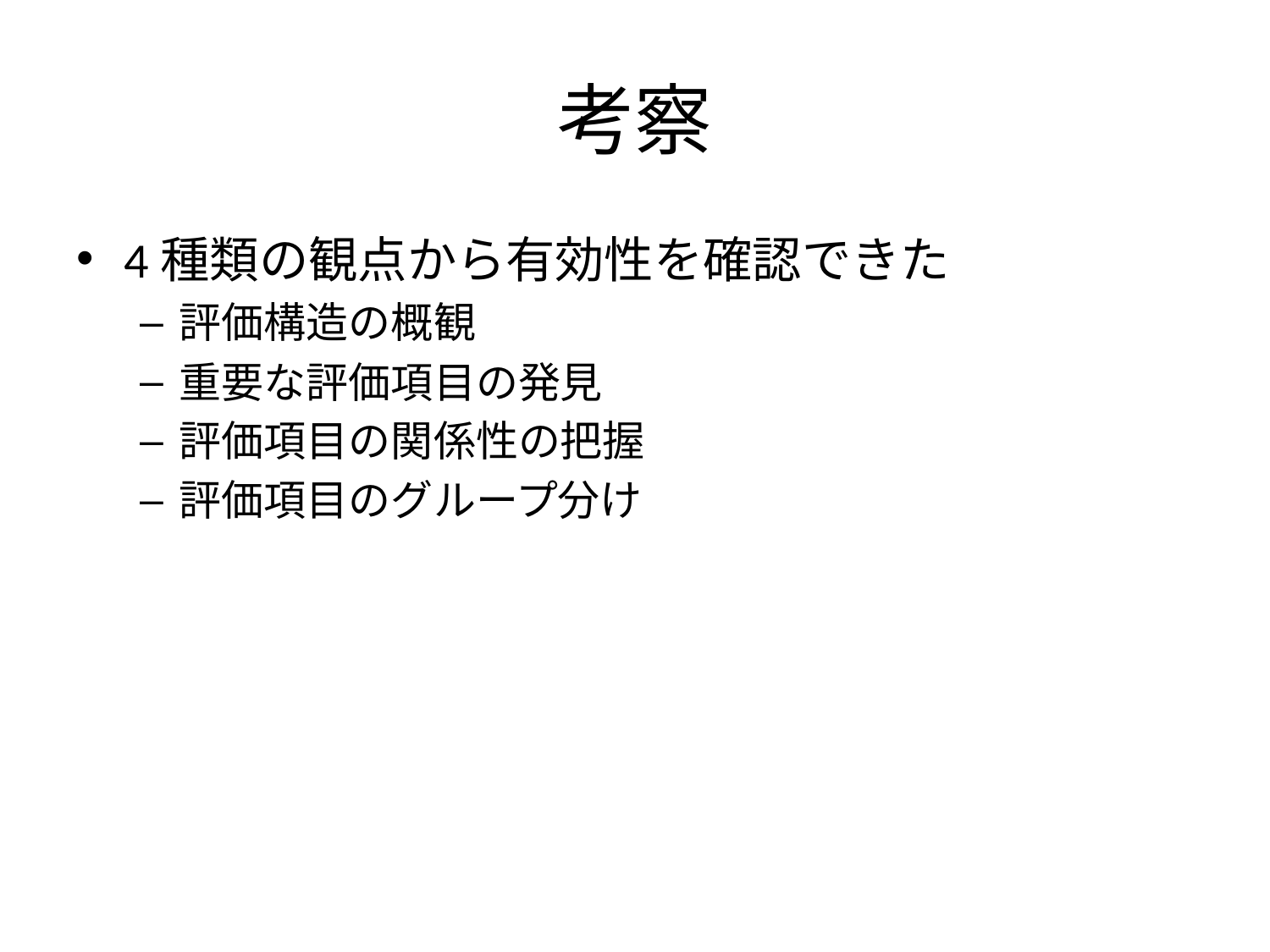

# 考察
4種類の観点から有効性を確認できた
評価構造の概観
重要な評価項目の発見
評価項目の関係性の把握
評価項目のグループ分け